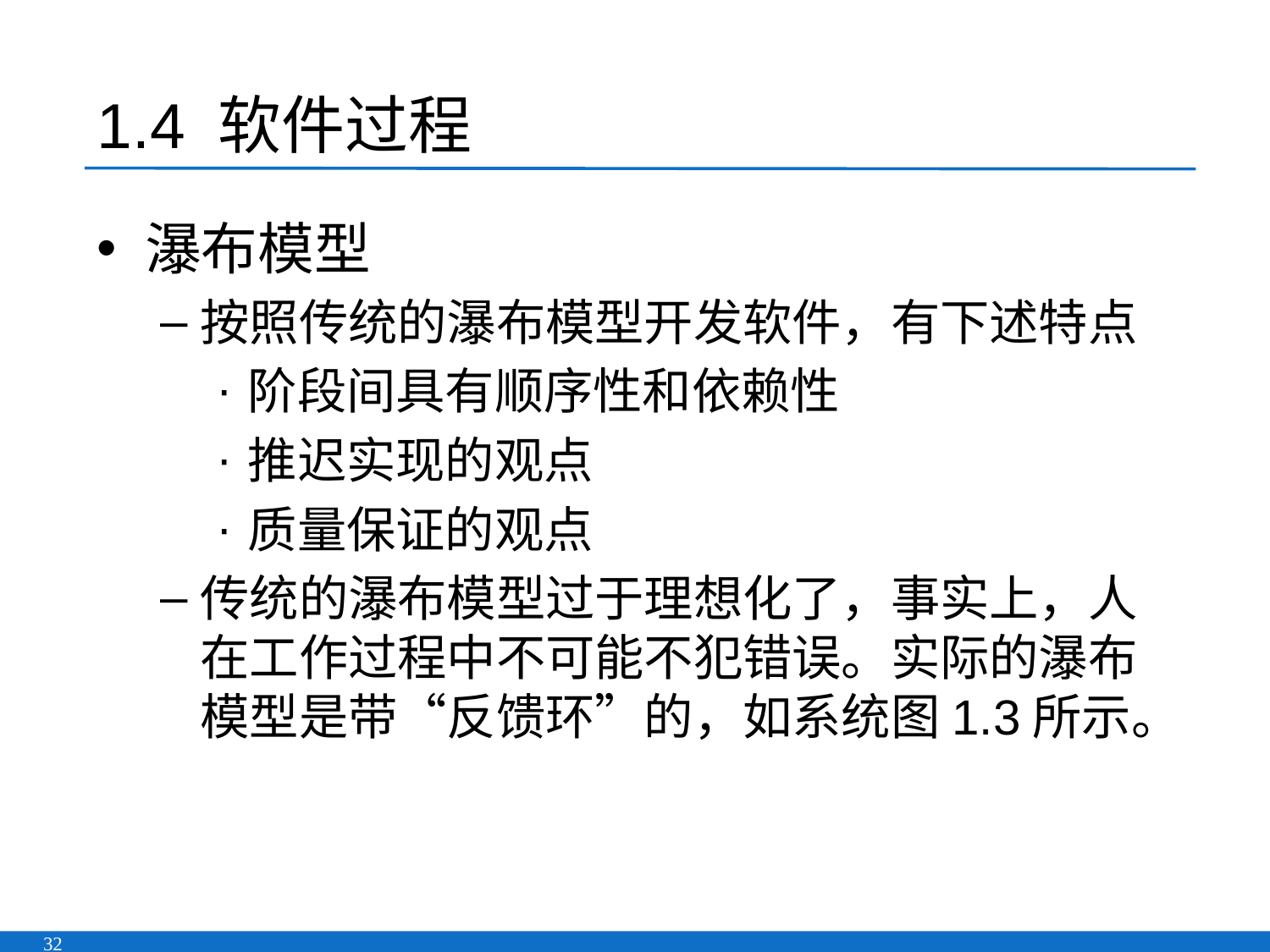

# 1.4 软件过程
瀑布模型
按照传统的瀑布模型开发软件，有下述特点
阶段间具有顺序性和依赖性
推迟实现的观点
质量保证的观点
传统的瀑布模型过于理想化了，事实上，人在工作过程中不可能不犯错误。实际的瀑布模型是带“反馈环”的，如系统图1.3所示。

32